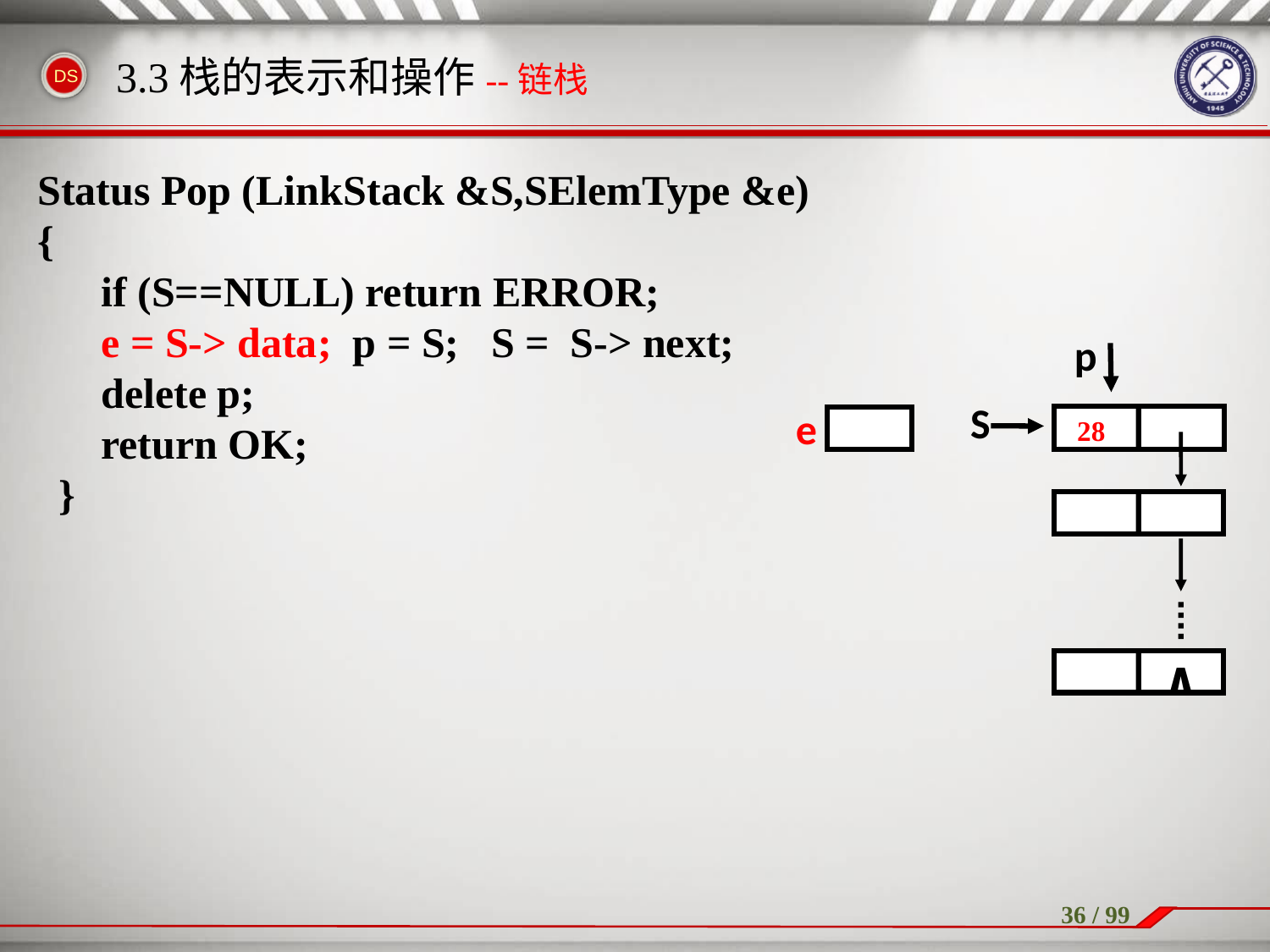

# 3.3栈的表示和操作--链栈
Status Pop (LinkStack &S,SElemType &e)
{
if (S==NULL) return ERROR;
e = S-> data;  p = S;   S =  S-> next;
delete p;
return OK;
  }

p

S

e

28

∧